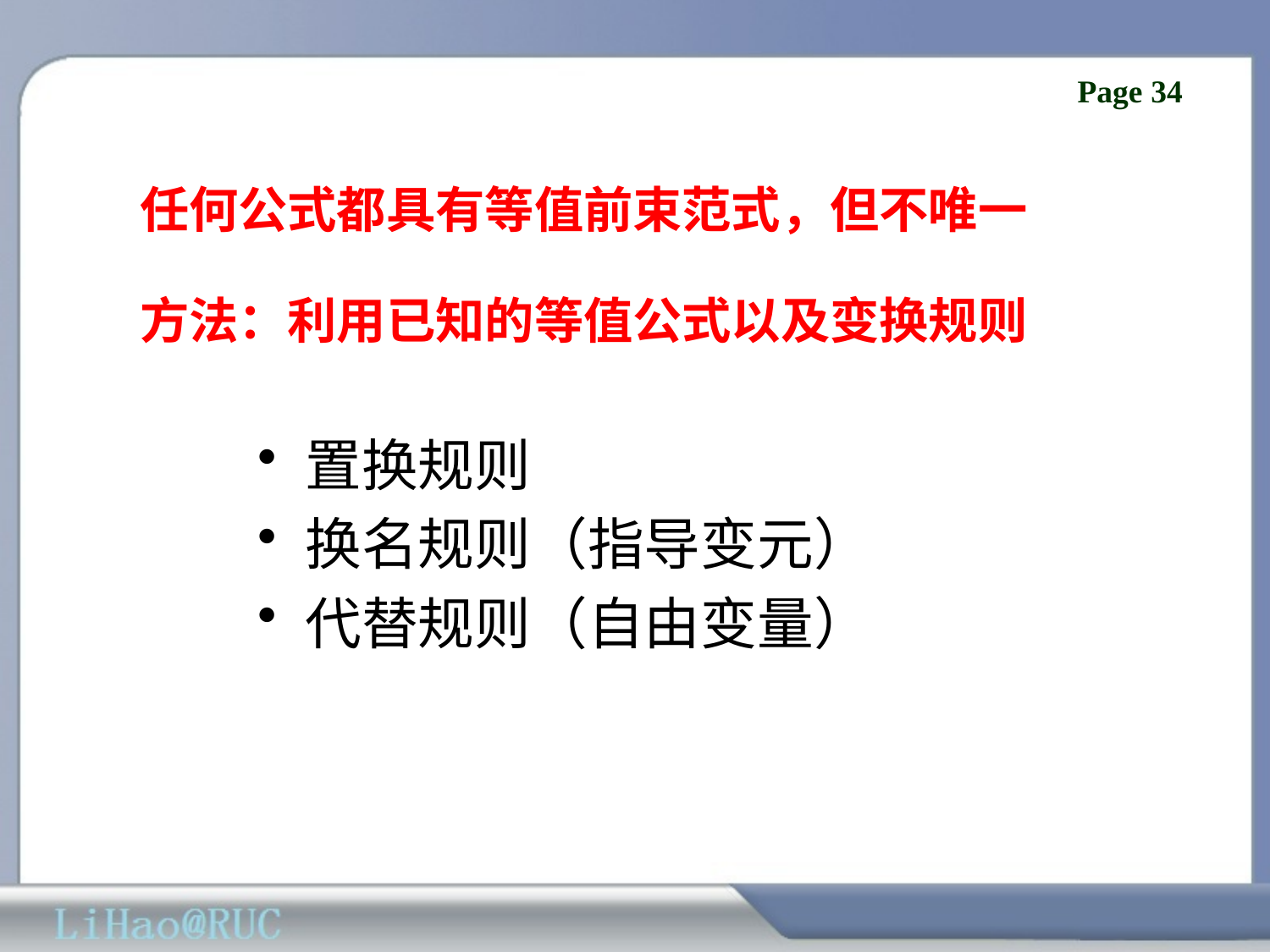

任何公式都具有等值前束范式，但不唯一
方法：利用已知的等值公式以及变换规则
置换规则
换名规则（指导变元）
代替规则（自由变量）